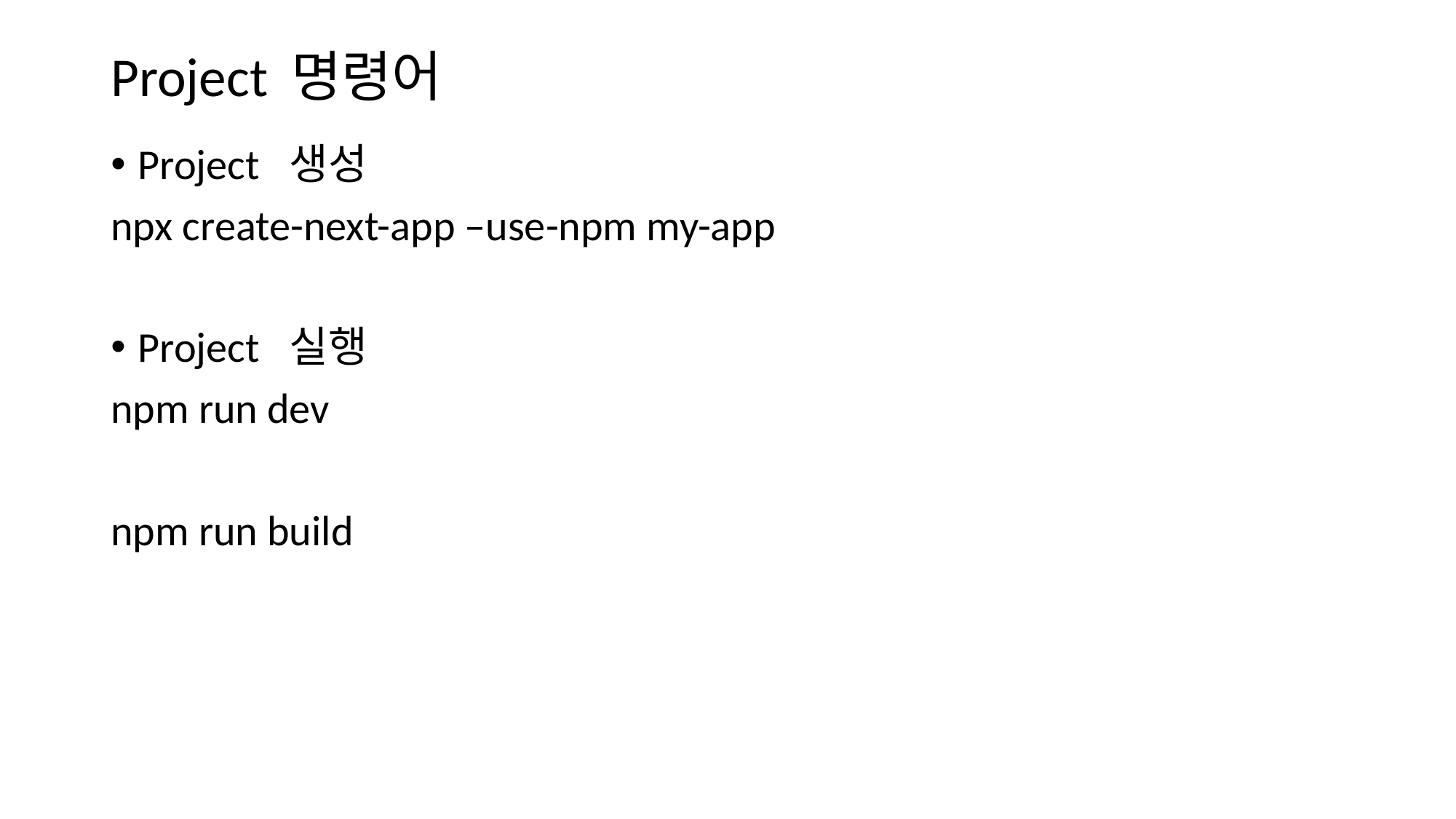

# Project 명령어
Project  생성
npx create-next-app –use-npm my-app

Project  실행
npm run dev

npm run build